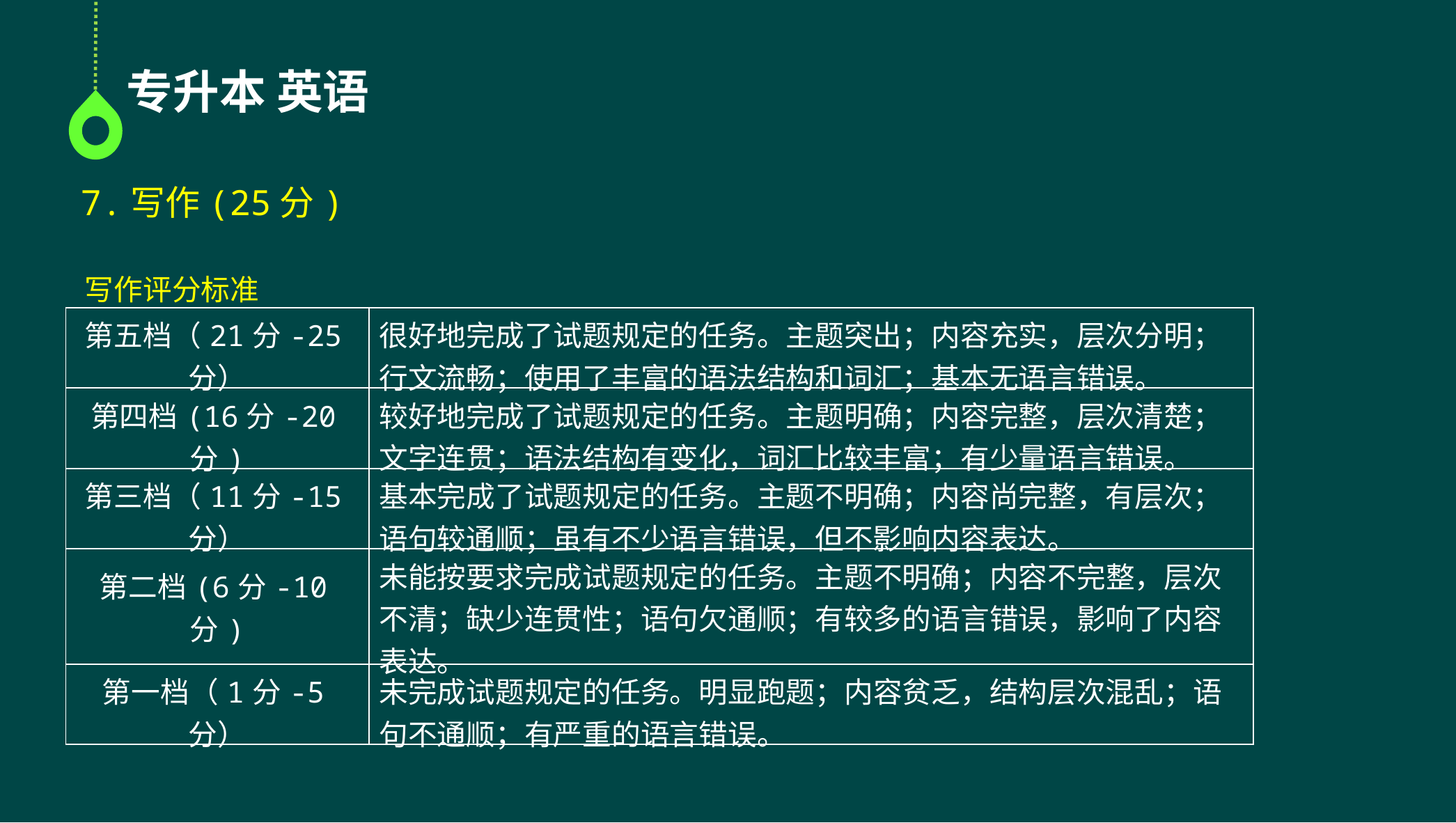

专升本 英语
7.写作(25分)
写作评分标准
| 第五档（21分-25分） | 很好地完成了试题规定的任务。主题突出；内容充实，层次分明；行文流畅；使用了丰富的语法结构和词汇；基本无语言错误。 |
| --- | --- |
| 第四档(16分-20分) | 较好地完成了试题规定的任务。主题明确；内容完整，层次清楚；文字连贯；语法结构有变化，词汇比较丰富；有少量语言错误。 |
| 第三档（11分-15分） | 基本完成了试题规定的任务。主题不明确；内容尚完整，有层次；语句较通顺；虽有不少语言错误，但不影响内容表达。 |
| 第二档(6分-10分) | 未能按要求完成试题规定的任务。主题不明确；内容不完整，层次不清；缺少连贯性；语句欠通顺；有较多的语言错误，影响了内容表达。 |
| 第一档（1分-5分） | 未完成试题规定的任务。明显跑题；内容贫乏，结构层次混乱；语句不通顺；有严重的语言错误。 |